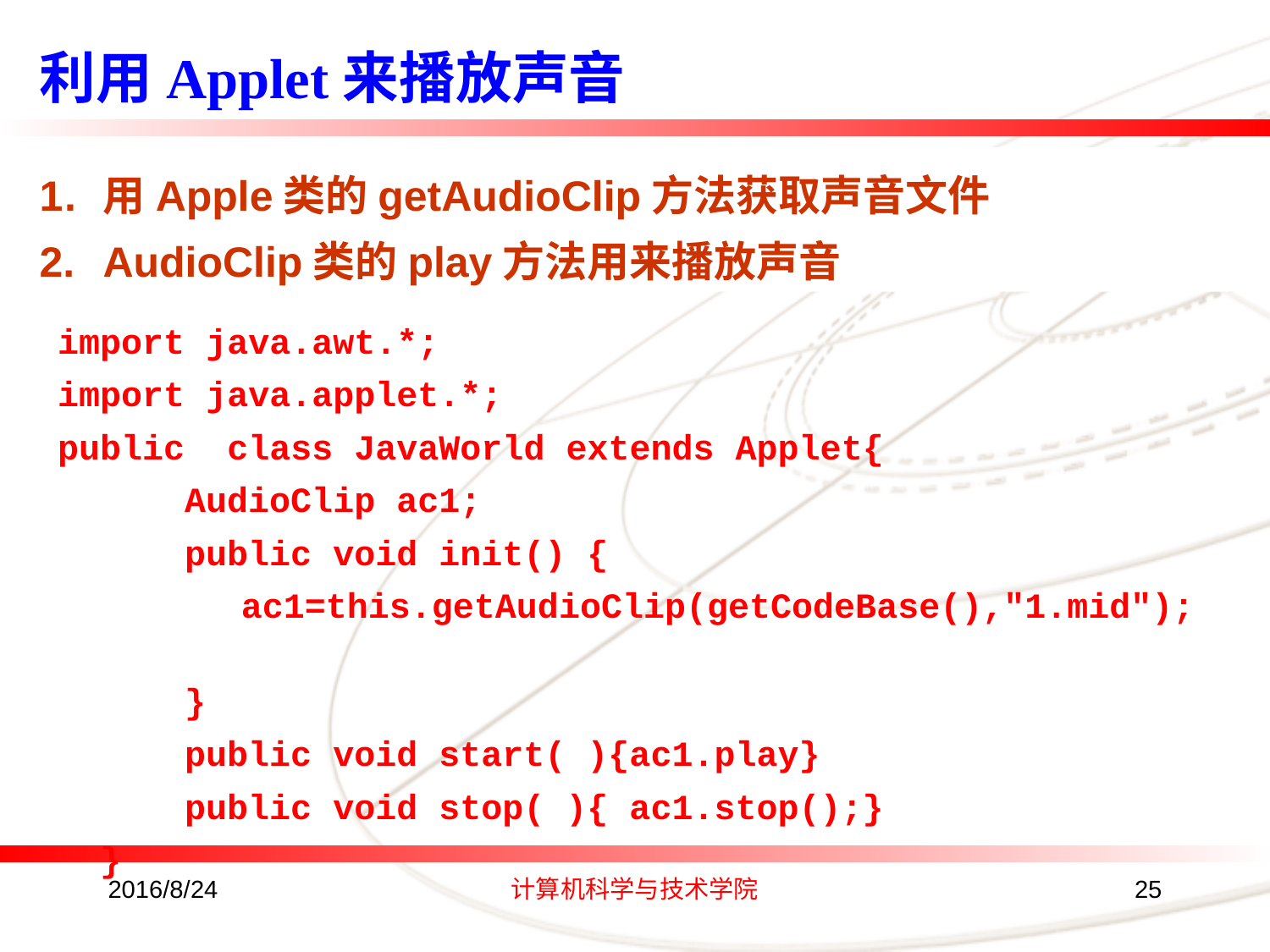

利用Applet来播放声音
用Apple类的getAudioClip方法获取声音文件
AudioClip类的play方法用来播放声音
import java.awt.*;
import java.applet.*;
public  class JavaWorld extends Applet{
	AudioClip ac1;
  	public void init() {
        ac1=this.getAudioClip(getCodeBase(),"1.mid");
      }
  	public void start( ){ac1.play}
      public void stop( ){ ac1.stop();}
  }
2016/8/24
计算机科学与技术学院
25